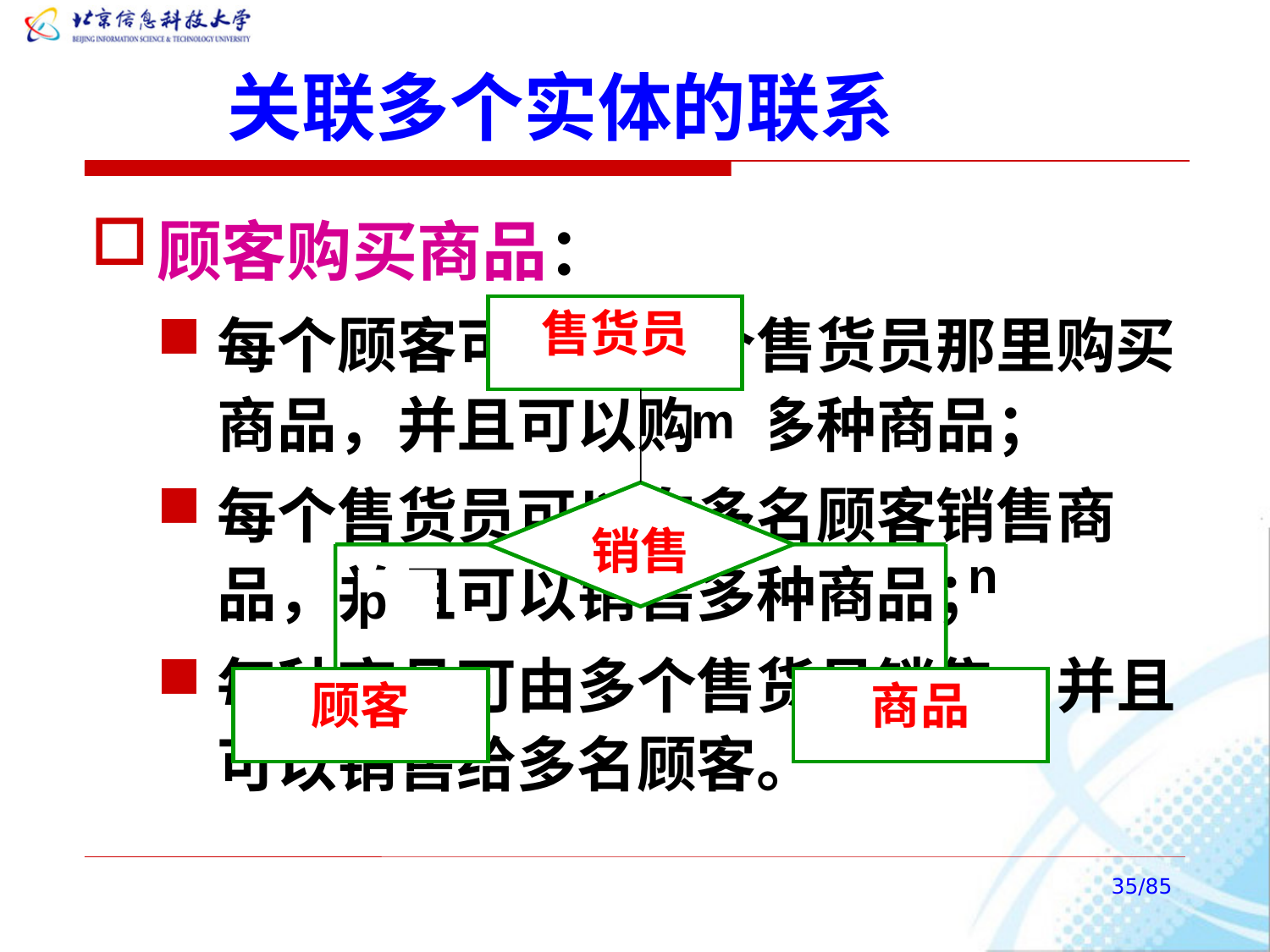

# 关联多个实体的联系
顾客购买商品：
每个顾客可以从多个售货员那里购买商品，并且可以购买多种商品；
每个售货员可以向多名顾客销售商品，并且可以销售多种商品；
每种商品可由多个售货员销售，并且可以销售给多名顾客。
售货员

m
销售

n
p
顾客
商品

35/85